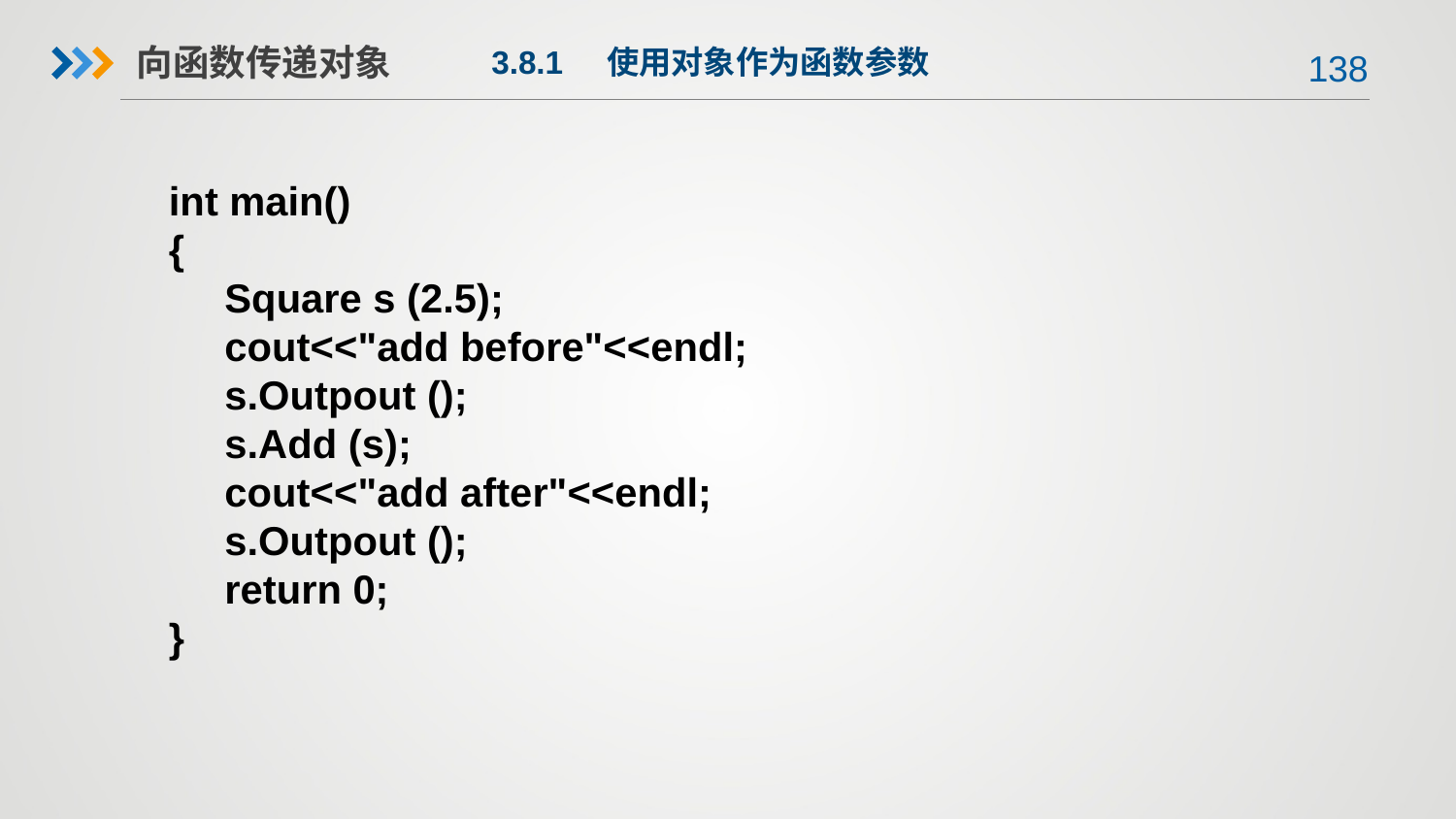

向函数传递对象
3.8.1    使用对象作为函数参数
int main()
{
     Square s (2.5);
     cout<<"add before"<<endl;
     s.Outpout ();
     s.Add (s);
     cout<<"add after"<<endl;
     s.Outpout ();
     return 0;
}